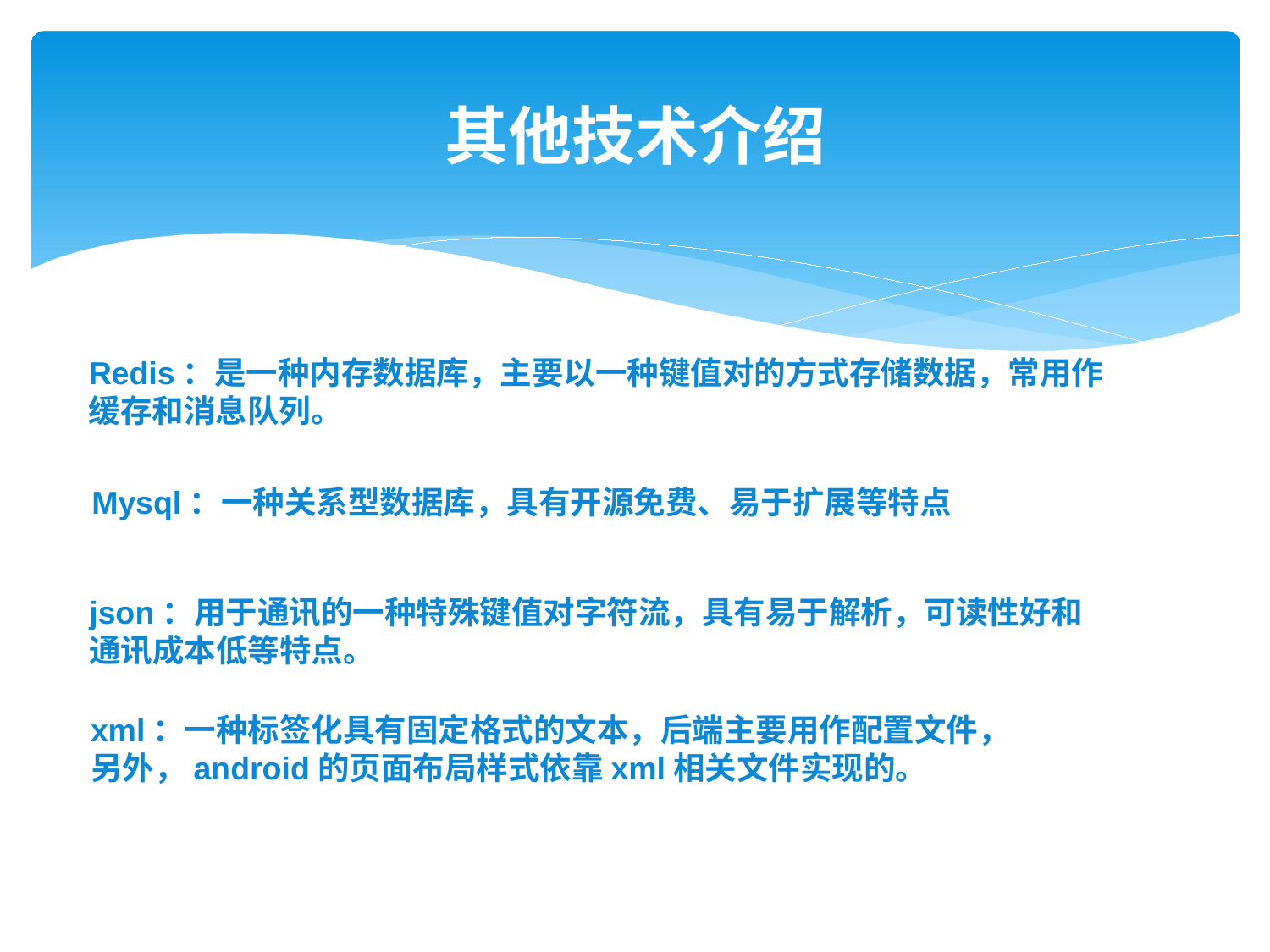

# 其他技术介绍
Redis：是一种内存数据库，主要以一种键值对的方式存储数据，常用作
缓存和消息队列。
Mysql：一种关系型数据库，具有开源免费、易于扩展等特点
json：用于通讯的一种特殊键值对字符流，具有易于解析，可读性好和
通讯成本低等特点。
xml：一种标签化具有固定格式的文本，后端主要用作配置文件，
另外，android的页面布局样式依靠xml相关文件实现的。